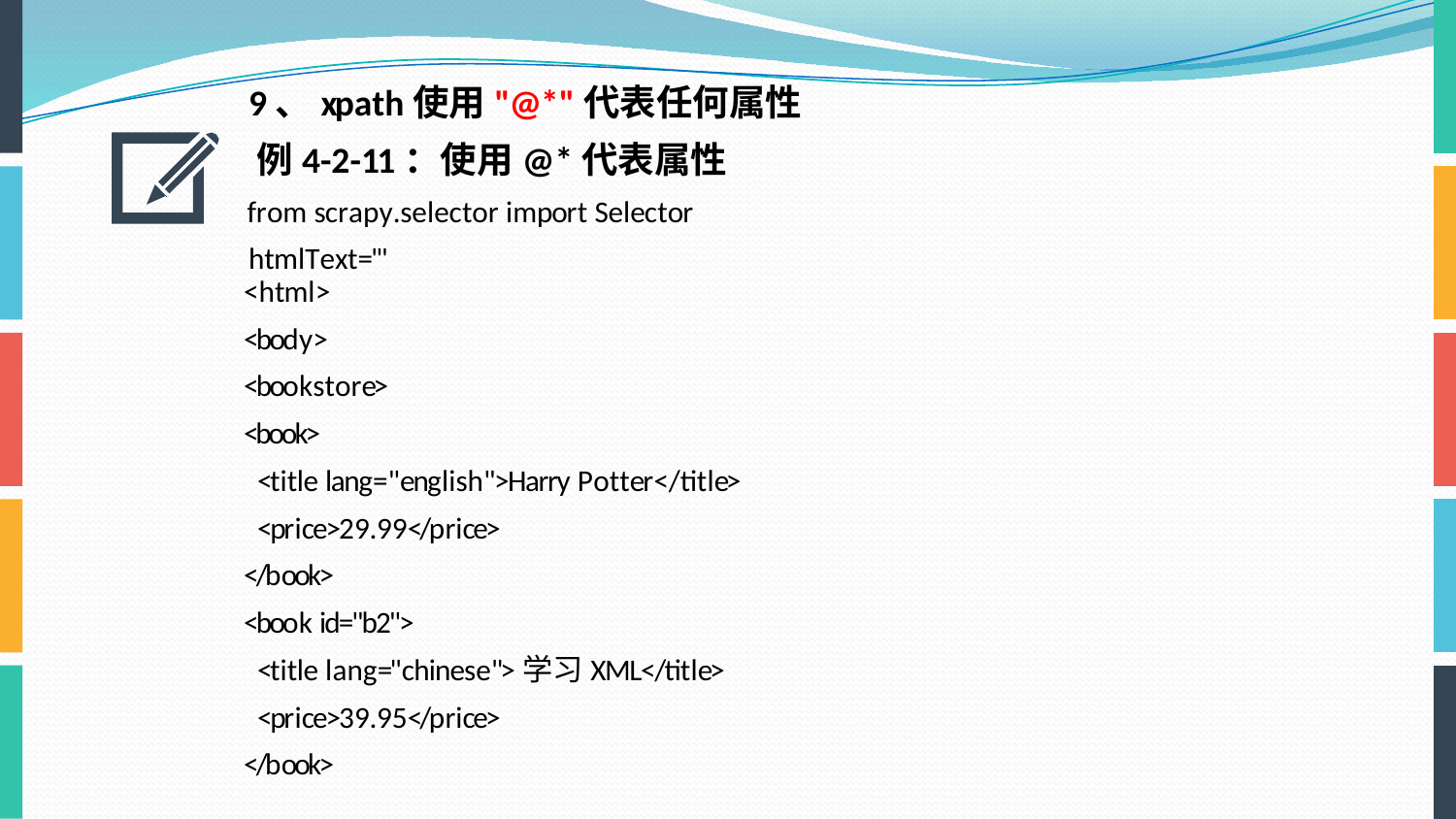

9、xpath使用"@*"代表任何属性
例4-2-11：使用@*代表属性
from scrapy.selector import Selector
htmlText='''

<html>
<body>
<bookstore>
<book>
<title lang="english">Harry Potter</title>
<price>29.99</price>
</book>
<book id="b2">
<title lang="chinese">学习XML</title>
<price>39.95</price>
</book>